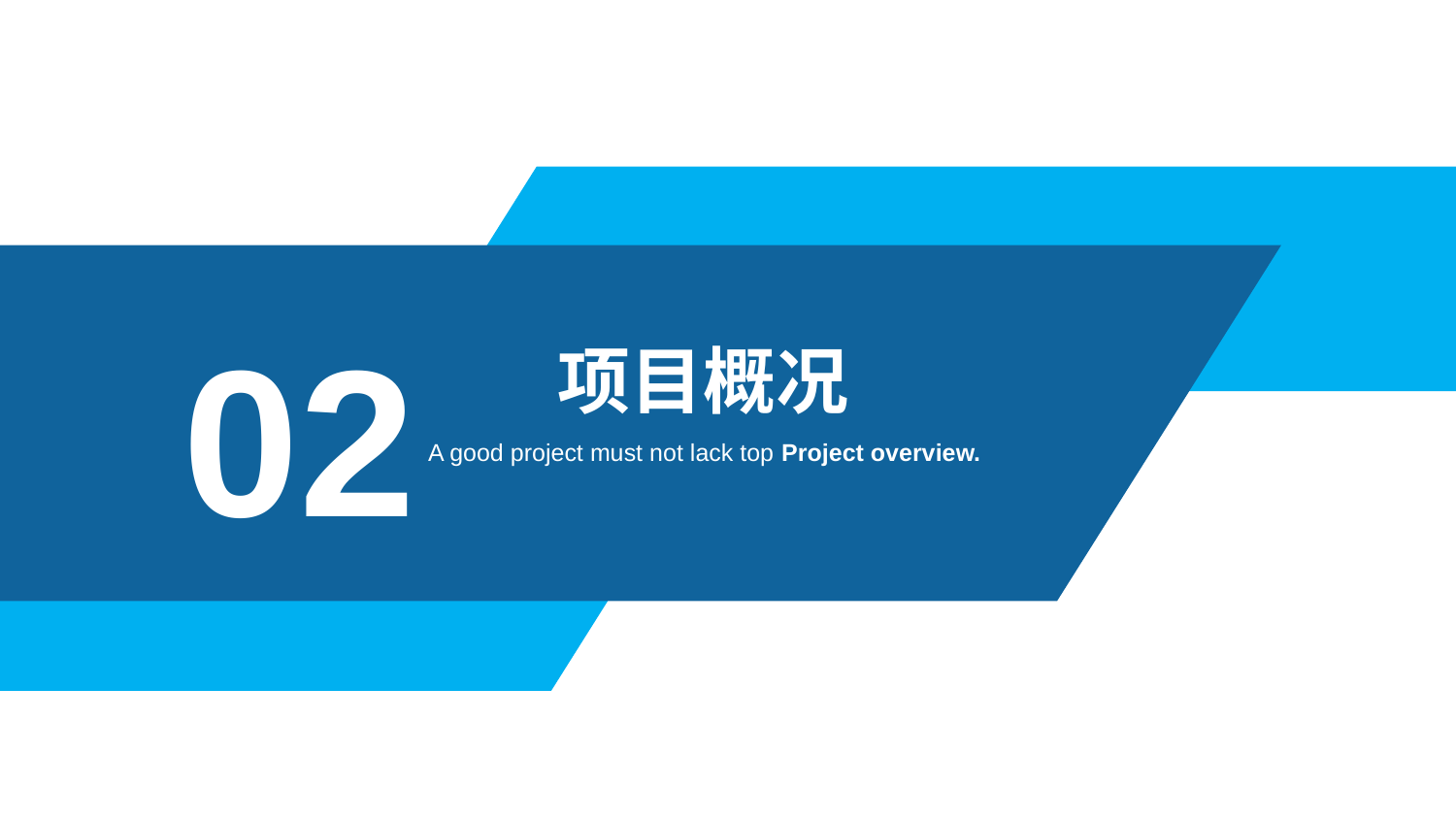

02
项目概况
A good project must not lack top Project overview.